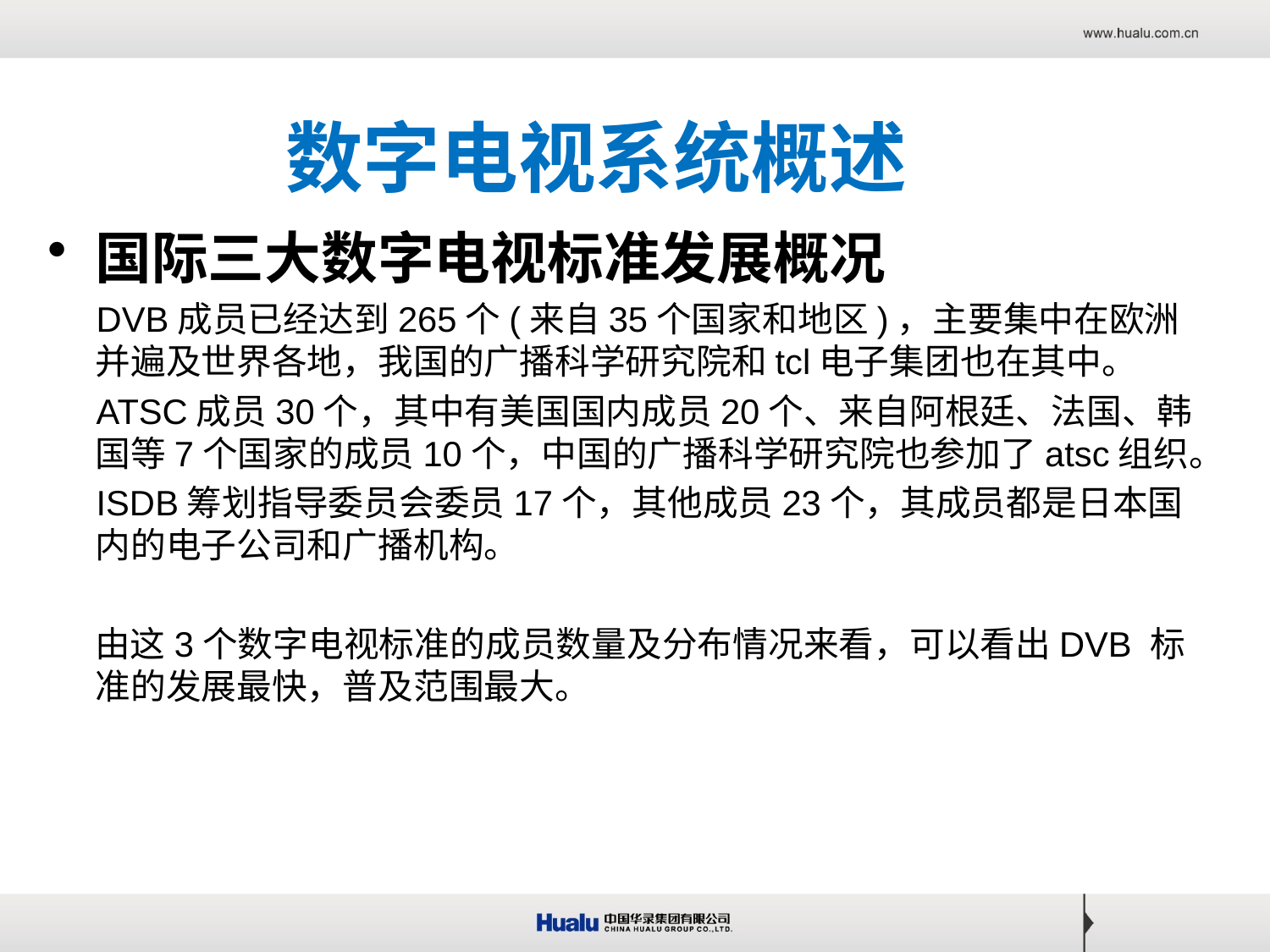

# 数字电视系统概述
国际三大数字电视标准发展概况
     DVB成员已经达到265个(来自35个国家和地区)，主要集中在欧洲并遍及世界各地，我国的广播科学研究院和tcl电子集团也在其中。
     ATSC成员30个，其中有美国国内成员20个、来自阿根廷、法国、韩国等7个国家的成员10个，中国的广播科学研究院也参加了atsc组织。
     ISDB筹划指导委员会委员17个，其他成员23个，其成员都是日本国内的电子公司和广播机构。

     由这3个数字电视标准的成员数量及分布情况来看，可以看出DVB 标准的发展最快，普及范围最大。